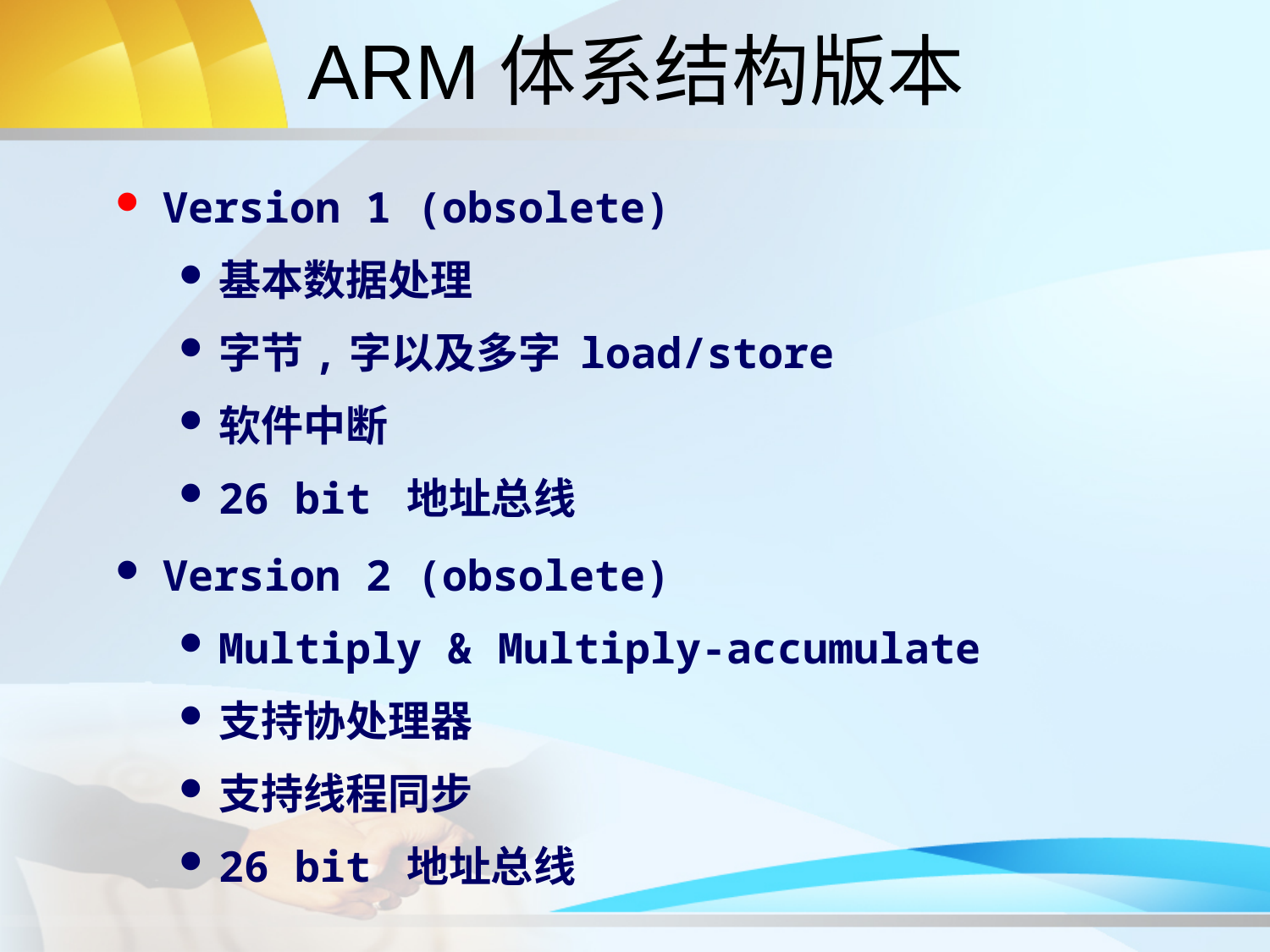

# ARM体系结构版本
Version 1 (obsolete)
基本数据处理
字节,字以及多字 load/store
软件中断
26 bit 地址总线
Version 2 (obsolete)
Multiply & Multiply-accumulate
支持协处理器
支持线程同步
26 bit 地址总线